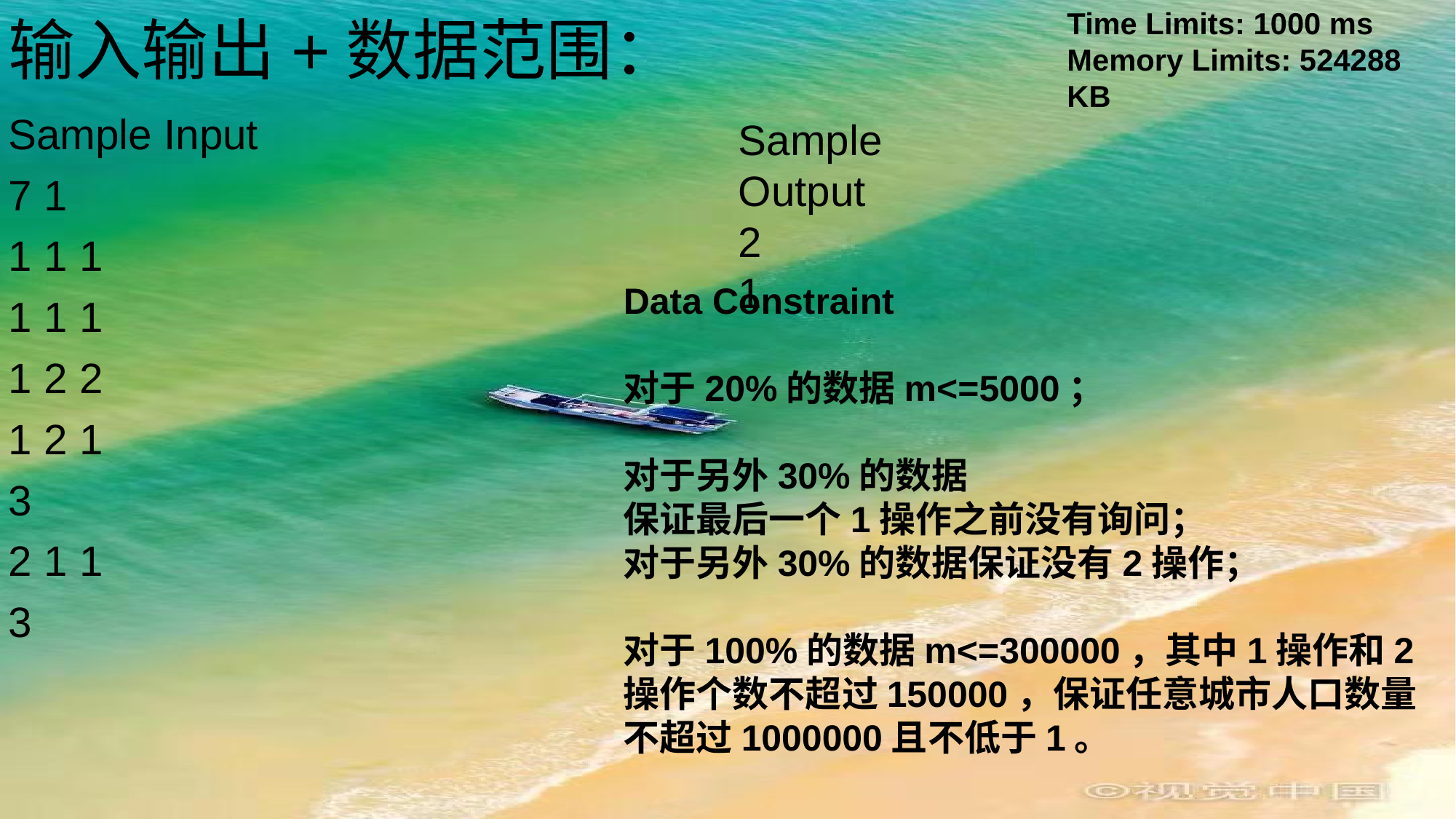

# 输入输出+数据范围：
Time Limits: 1000 ms  Memory Limits: 524288 KB
Sample Input
7 1
1 1 1
1 1 1
1 2 2
1 2 1
3
2 1 1
3
Sample Output
2
1
Data Constraint

对于20%的数据m<=5000；

对于另外30%的数据
保证最后一个1操作之前没有询问；
对于另外30%的数据保证没有2操作；

对于100%的数据m<=300000，其中1操作和2操作个数不超过150000，保证任意城市人口数量不超过1000000且不低于1。